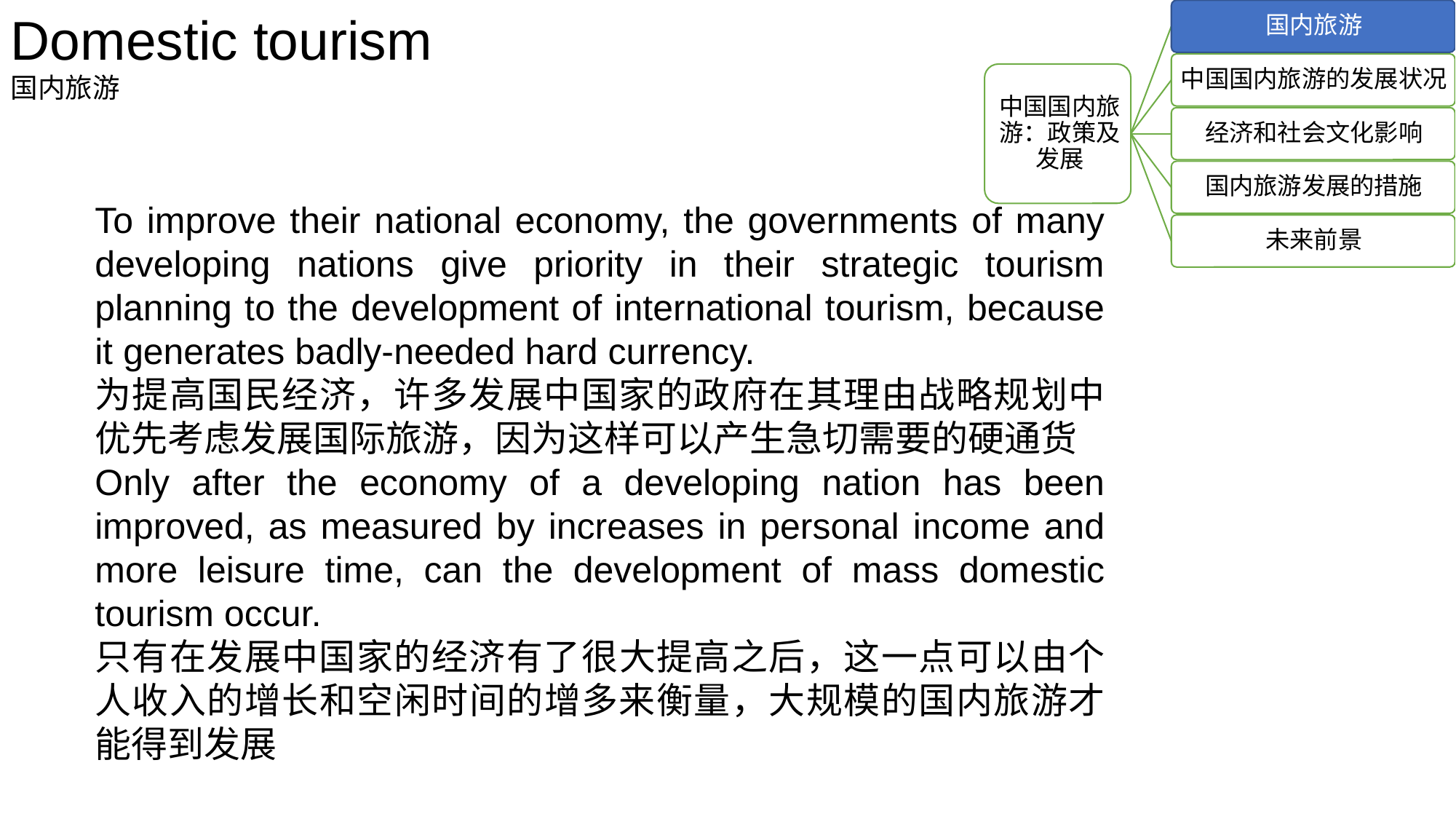

Domestic tourism
国内旅游
中国国内旅游：政策及发展

国内旅游

中国国内旅游的发展状况

经济和社会文化影响

国内旅游发展的措施

未来前景
To improve their national economy, the governments of many developing nations give priority in their strategic tourism planning to the development of international tourism, because it generates badly-needed hard currency.
为提高国民经济，许多发展中国家的政府在其理由战略规划中优先考虑发展国际旅游，因为这样可以产生急切需要的硬通货
Only after the economy of a developing nation has been improved, as measured by increases in personal income and more leisure time, can the development of mass domestic tourism occur.
只有在发展中国家的经济有了很大提高之后，这一点可以由个人收入的增长和空闲时间的增多来衡量，大规模的国内旅游才能得到发展